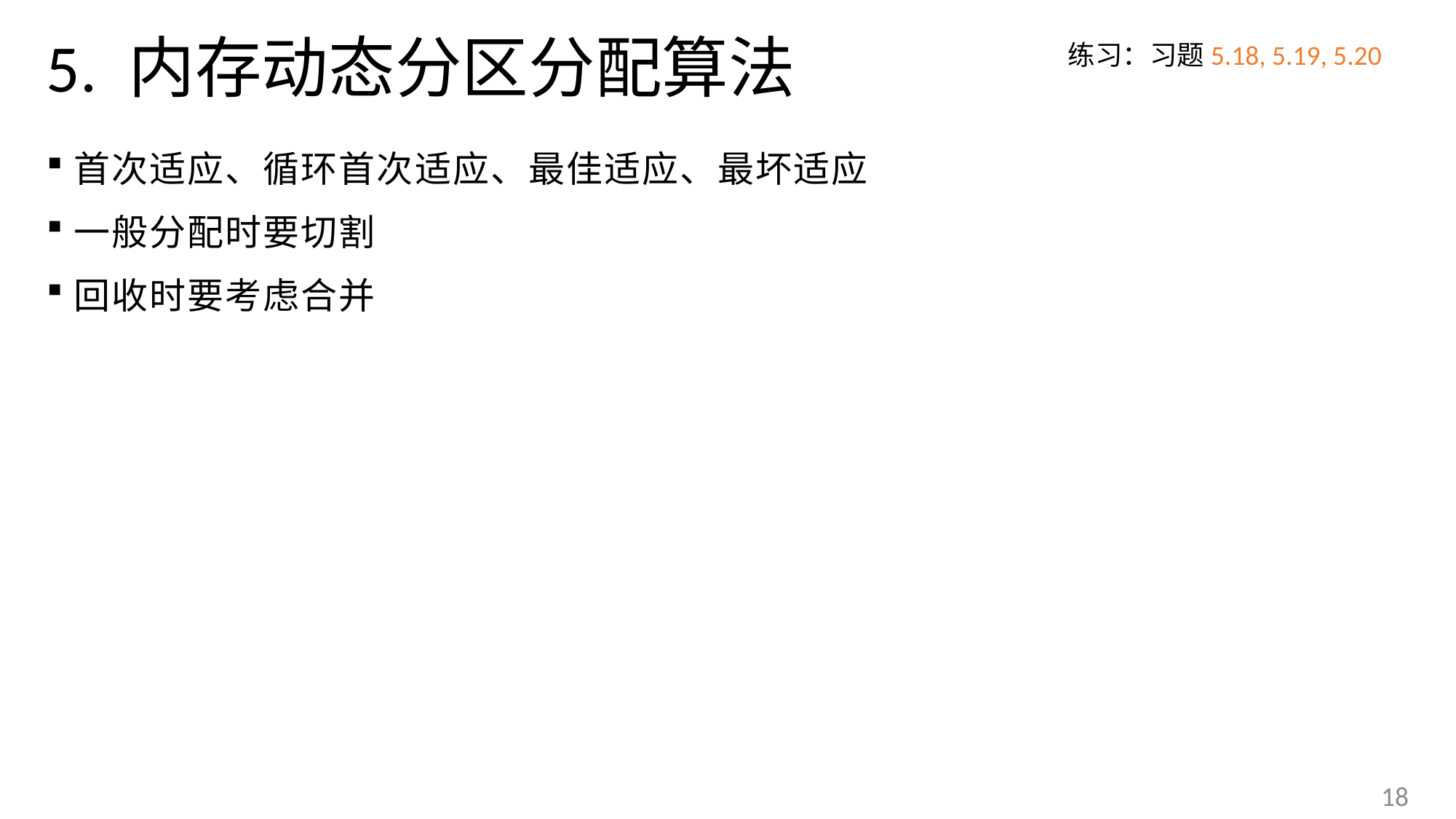

# 5. 内存动态分区分配算法
练习：习题5.18, 5.19, 5.20
首次适应、循环首次适应、最佳适应、最坏适应
一般分配时要切割
回收时要考虑合并

18